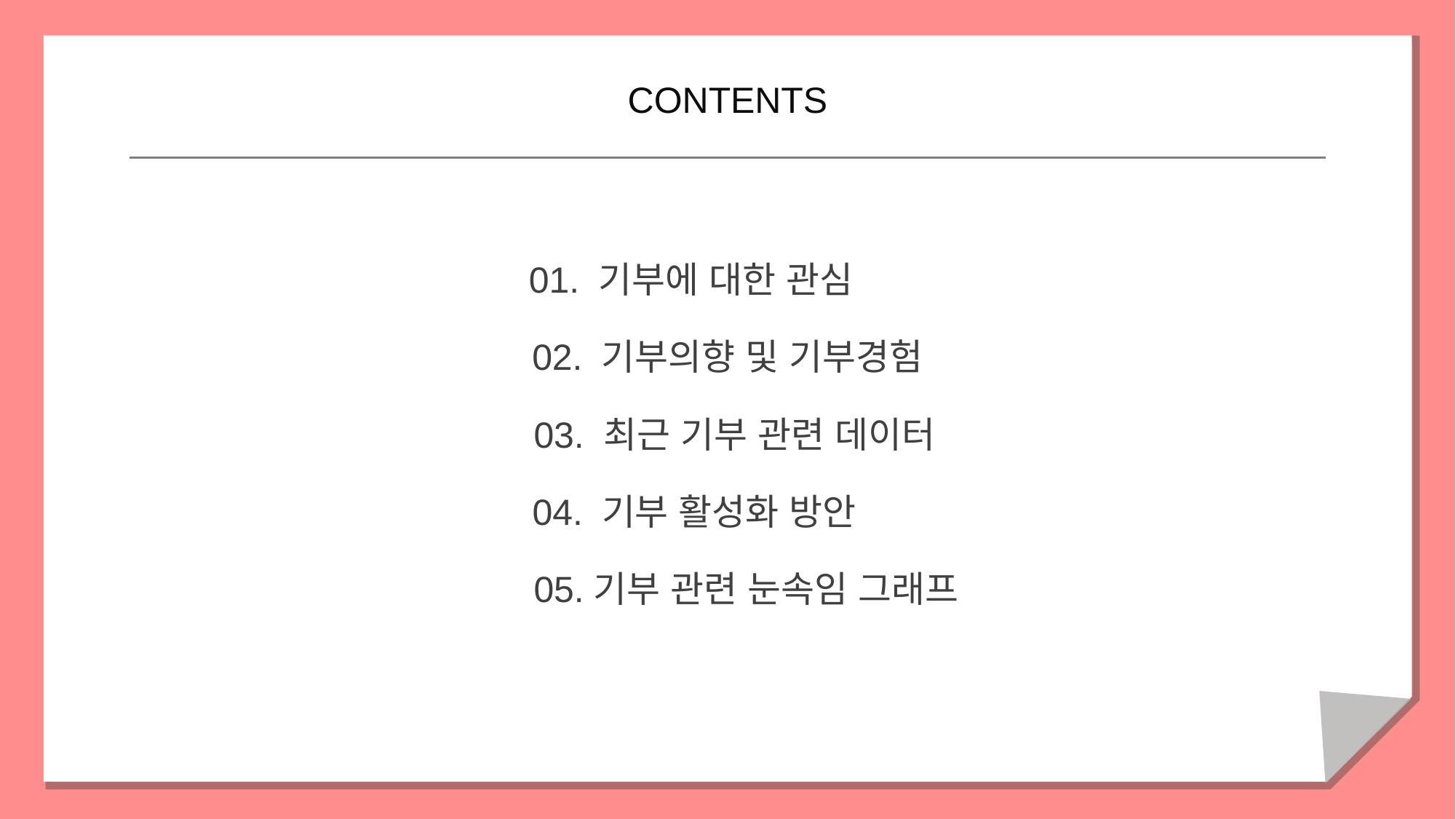

CONTENTS
01. 기부에 대한 관심
02. 기부의향 및 기부경험

03. 최근 기부 관련 데이터
04. 기부 활성화 방안
05.기부 관련 눈속임 그래프